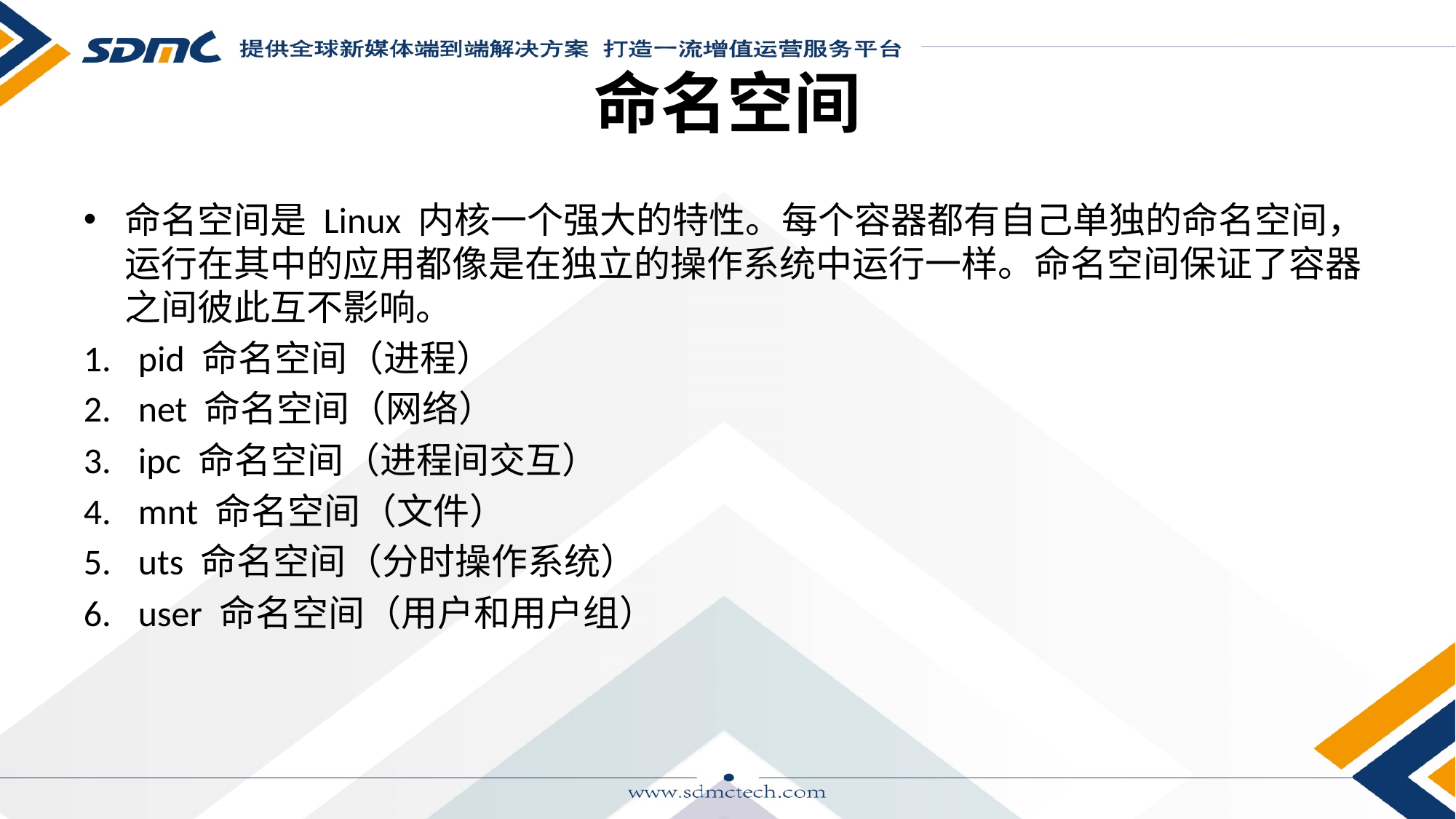

# 命名空间
命名空间是 Linux 内核一个强大的特性。每个容器都有自己单独的命名空间，运行在其中的应用都像是在独立的操作系统中运行一样。命名空间保证了容器之间彼此互不影响。
pid 命名空间（进程）
net 命名空间（网络）
ipc 命名空间（进程间交互）
mnt 命名空间（文件）
uts 命名空间（分时操作系统）
user 命名空间（用户和用户组）